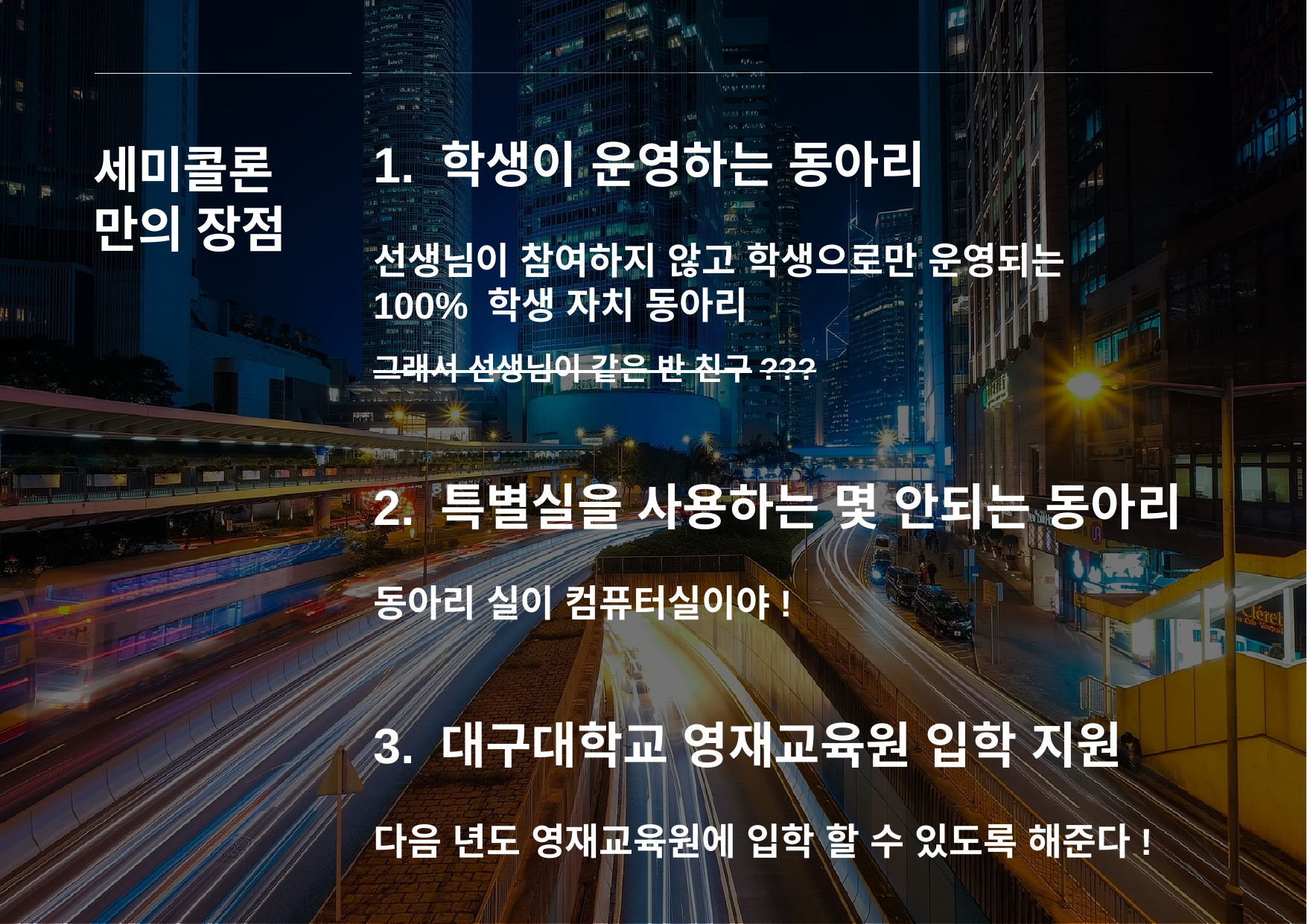

1. 학생이 운영하는 동아리

선생님이 참여하지 않고 학생으로만 운영되는
100% 학생 자치 동아리

그래서 선생님이 같은 반 친구???

2. 특별실을 사용하는 몇 안되는 동아리

동아리 실이 컴퓨터실이야!

3. 대구대학교 영재교육원 입학 지원

다음 년도 영재교육원에 입학 할 수 있도록 해준다!
세미콜론
만의 장점